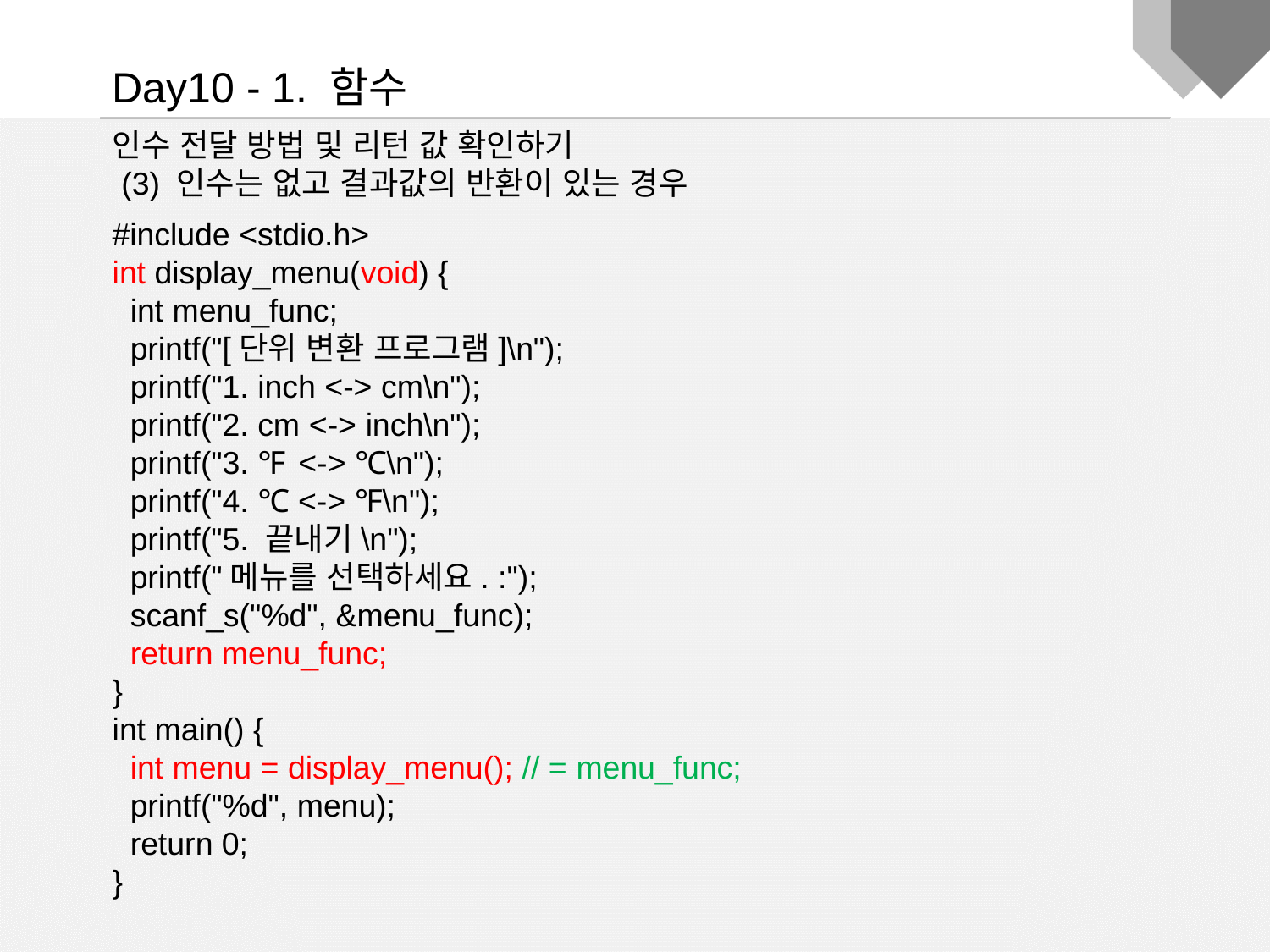

Day10 - 1. 함수
인수 전달 방법 및 리턴 값 확인하기
 (3) 인수는 없고 결과값의 반환이 있는 경우
#include <stdio.h>
int display_menu(void) {
  int menu_func;
  printf("[단위 변환 프로그램]\n");
  printf("1. inch <-> cm\n");
  printf("2. cm <-> inch\n");
  printf("3. ℉ <-> ℃\n");
  printf("4. ℃ <-> ℉\n");
  printf("5. 끝내기\n");
  printf("메뉴를 선택하세요. :");
  scanf_s("%d", &menu_func);
  return menu_func;
}
int main() {
  int menu = display_menu(); // = menu_func;
  printf("%d", menu);
  return 0;
}